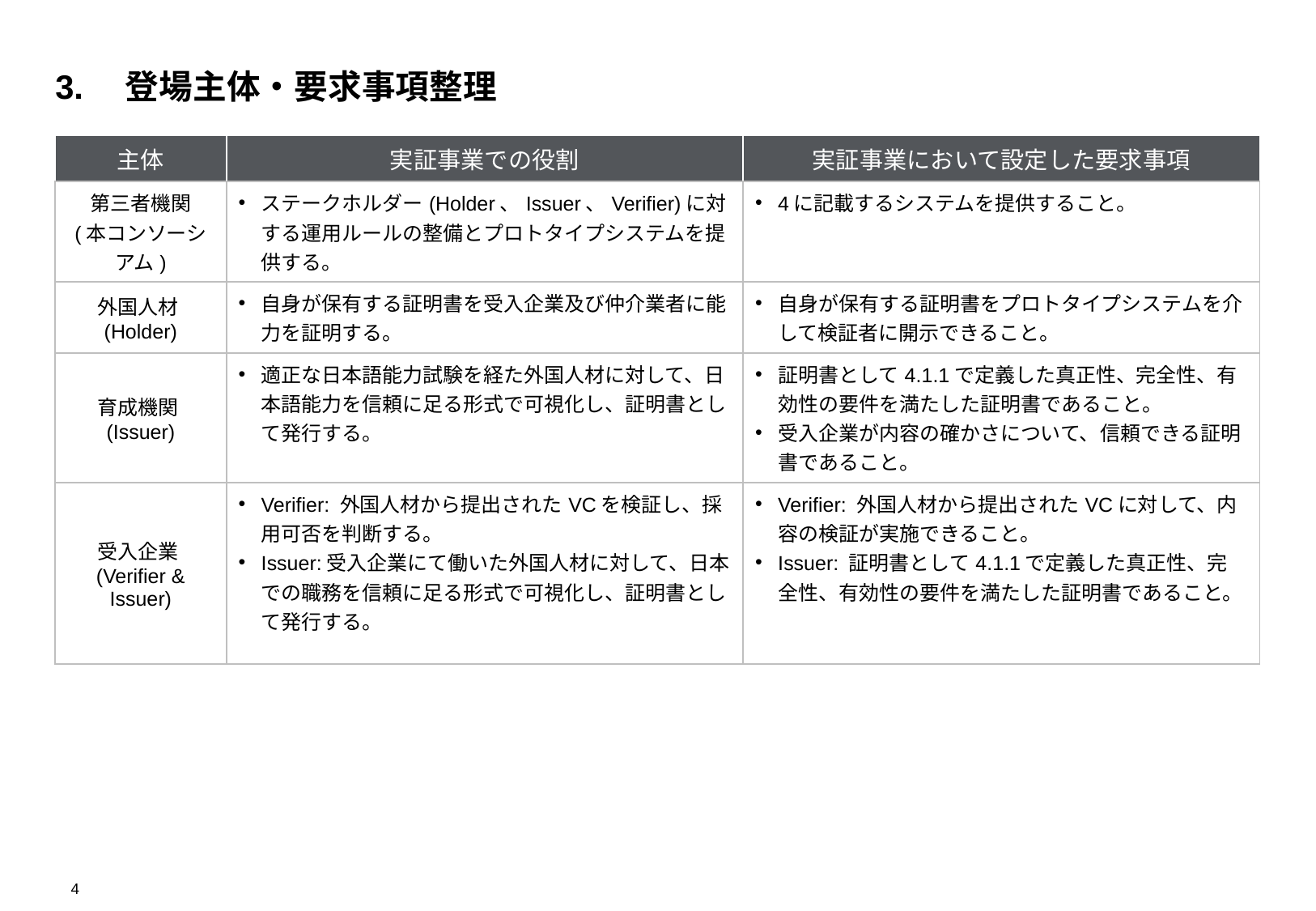

# 3.　登場主体・要求事項整理
| 主体 | 実証事業での役割 | 実証事業において設定した要求事項 |
| --- | --- | --- |
| 第三者機関 (本コンソーシアム) | ステークホルダー(Holder、Issuer、Verifier)に対する運用ルールの整備とプロトタイプシステムを提供する。 | 4に記載するシステムを提供すること。 |
| 外国人材(Holder) | 自身が保有する証明書を受入企業及び仲介業者に能力を証明する。 | 自身が保有する証明書をプロトタイプシステムを介して検証者に開示できること。 |
| 育成機関(Issuer) | 適正な日本語能力試験を経た外国人材に対して、日本語能力を信頼に足る形式で可視化し、証明書として発行する。 | 証明書として4.1.1で定義した真正性、完全性、有効性の要件を満たした証明書であること。 受入企業が内容の確かさについて、信頼できる証明書であること。 |
| 受入企業(Verifier & Issuer) | Verifier: 外国人材から提出されたVCを検証し、採用可否を判断する。 Issuer:受入企業にて働いた外国人材に対して、日本での職務を信頼に足る形式で可視化し、証明書として発行する。 | Verifier: 外国人材から提出されたVCに対して、内容の検証が実施できること。 Issuer: 証明書として4.1.1で定義した真正性、完全性、有効性の要件を満たした証明書であること。 |
4